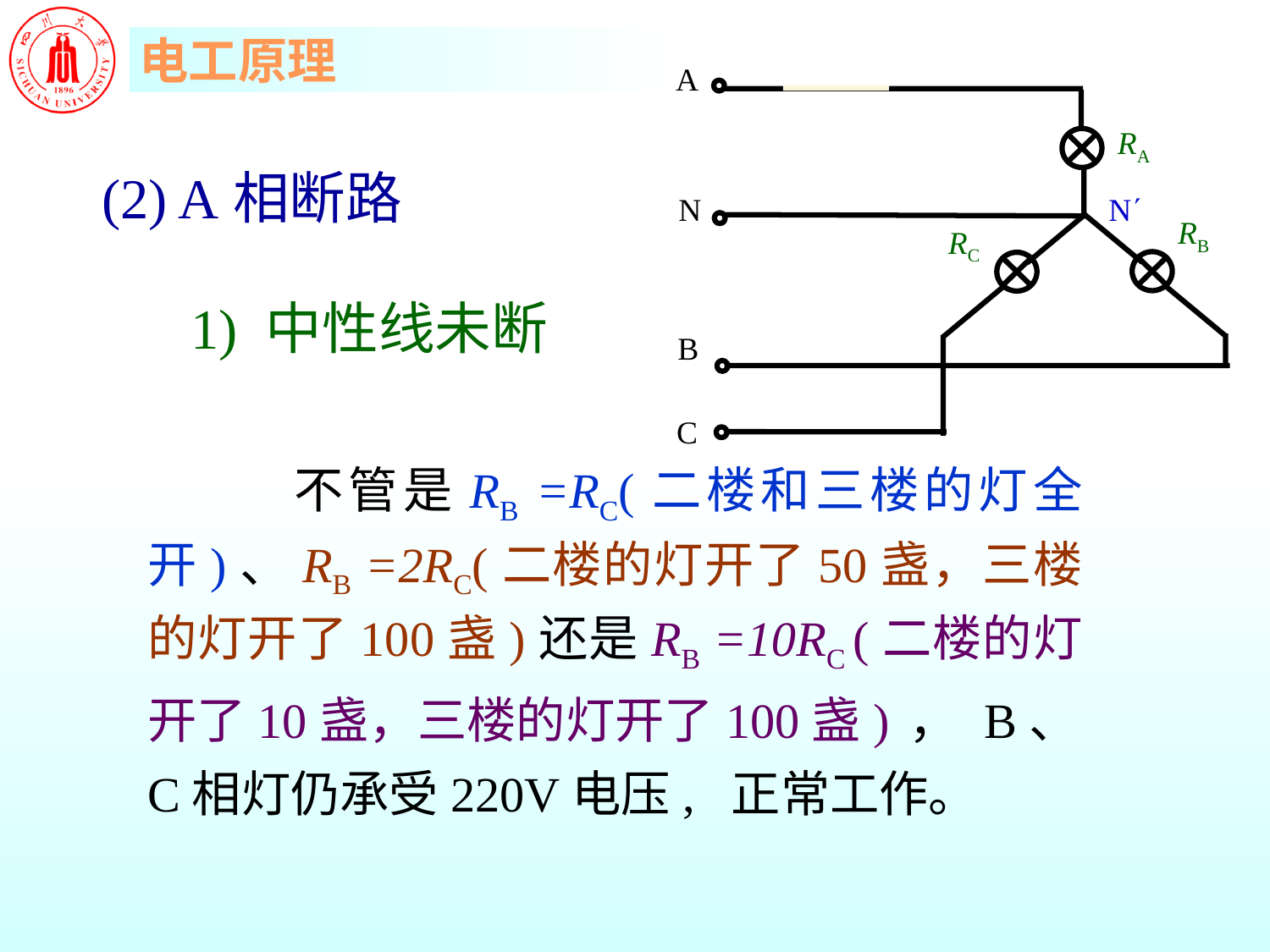

A

RA

N′
N
RB

RC

B

C

 (2) A相断路
1) 中性线未断
        不管是RB =RC(二楼和三楼的灯全开)、RB =2RC(二楼的灯开了50盏，三楼的灯开了100盏)还是RB =10RC (二楼的灯开了10盏，三楼的灯开了100盏) ， B、C相灯仍承受220V电压,  正常工作。